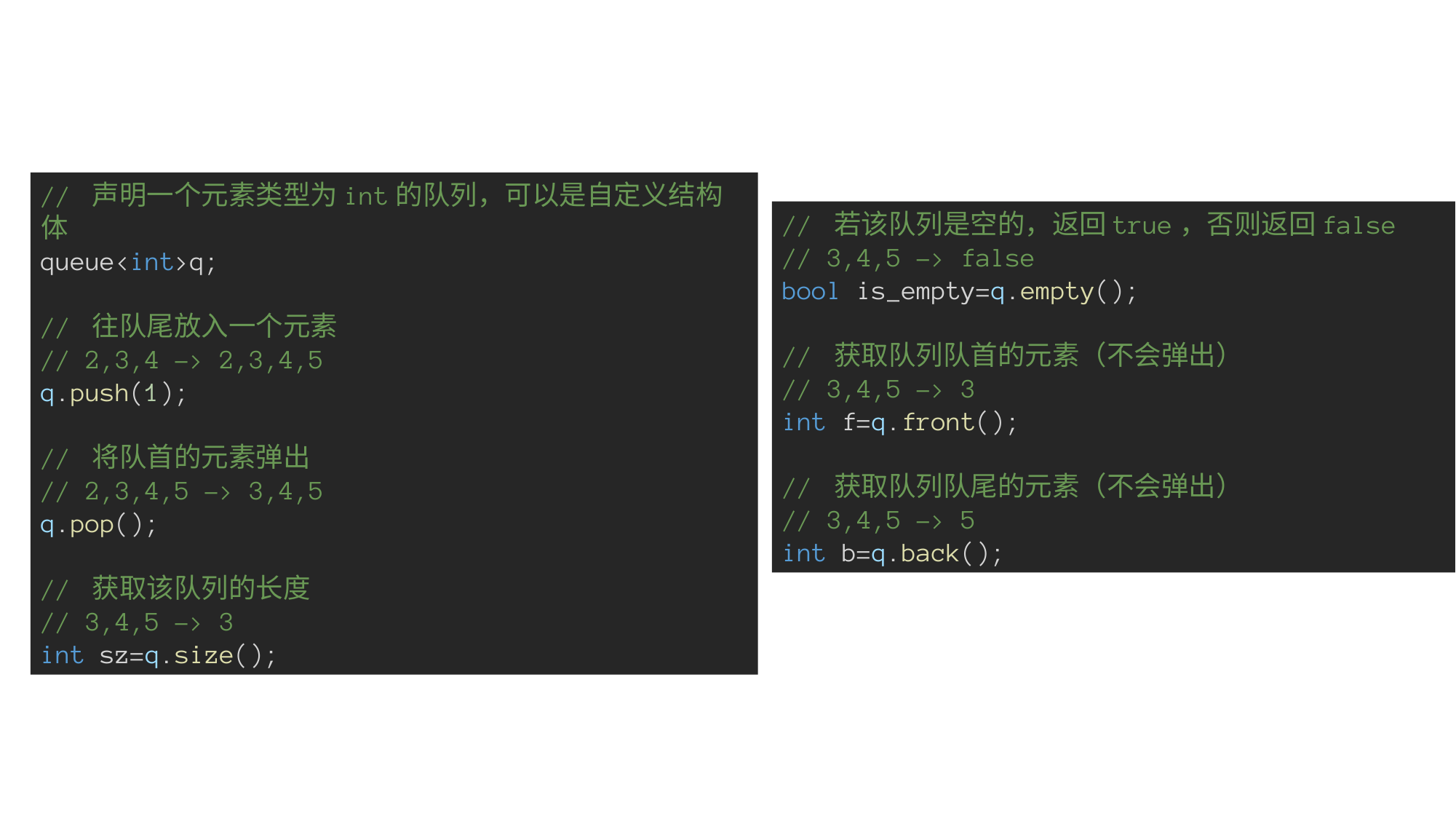

#
// 声明一个元素类型为int的队列，可以是自定义结构体
queue<int>q;
// 往队尾放入一个元素
// 2,3,4 -> 2,3,4,5
q.push(1);
// 将队首的元素弹出
// 2,3,4,5 -> 3,4,5
q.pop();
// 获取该队列的长度
// 3,4,5 -> 3
int sz=q.size();
// 若该队列是空的，返回true，否则返回false
// 3,4,5 -> false
bool is_empty=q.empty();
// 获取队列队首的元素（不会弹出）
// 3,4,5 -> 3
int f=q.front();
// 获取队列队尾的元素（不会弹出）
// 3,4,5 -> 5
int b=q.back();